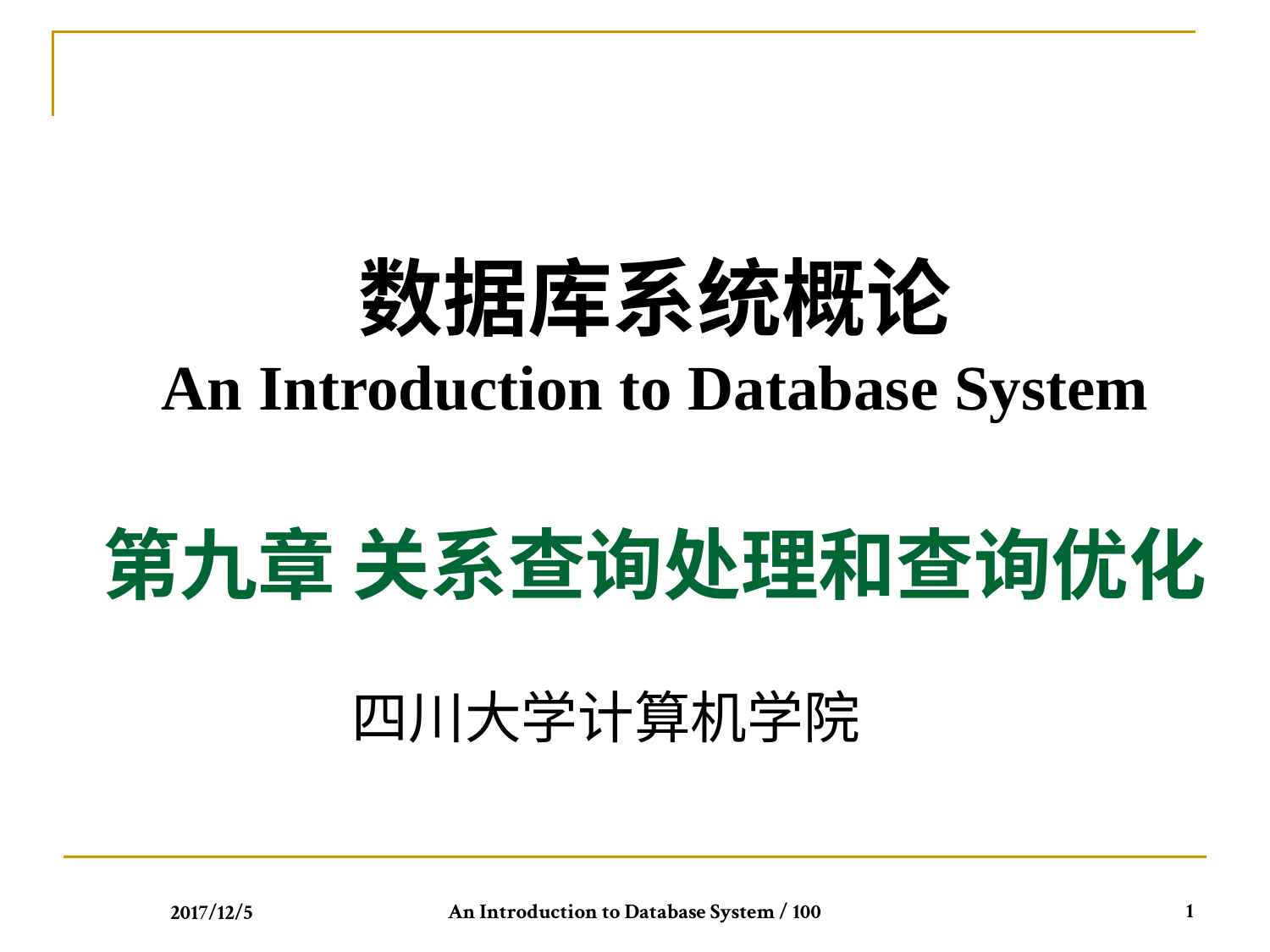

数据库系统概论
An Introduction to Database System

第九章 关系查询处理和查询优化
# 四川大学计算机学院
2017/12/5
1
An Introduction to Database System / 100